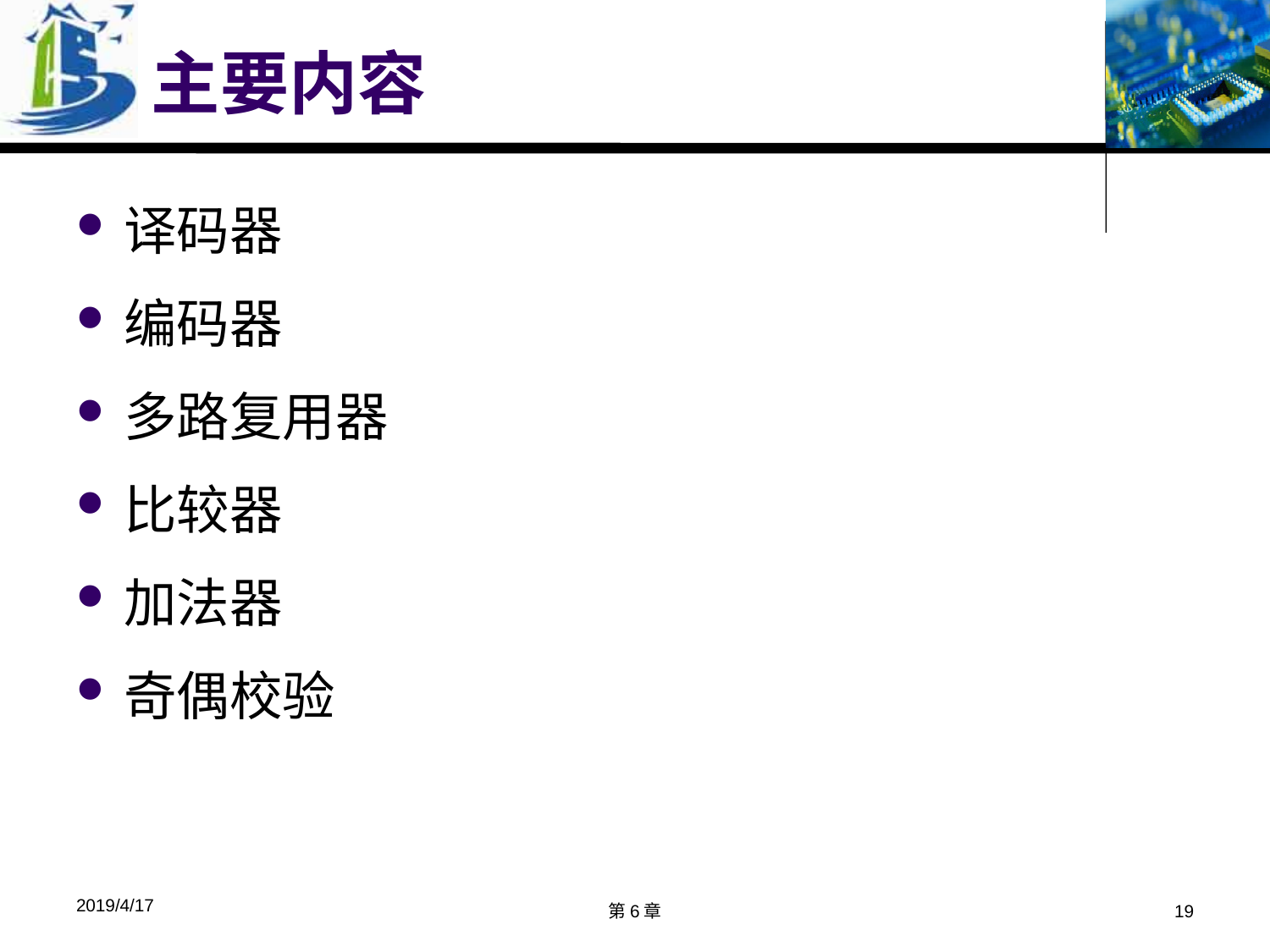

# 主要内容
译码器
编码器
多路复用器
比较器
加法器
奇偶校验

2019/4/17
第6章
19